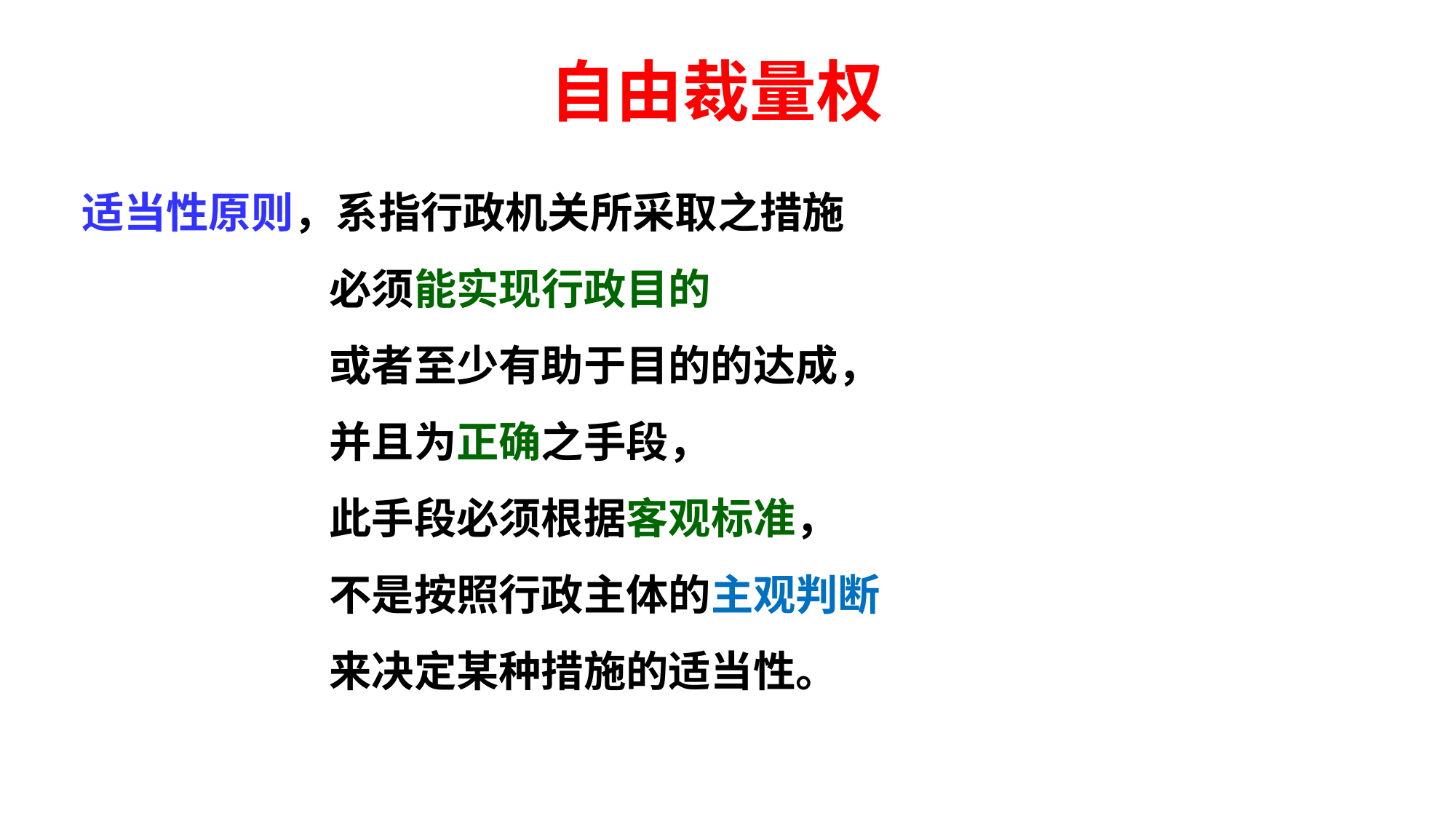

# 自由裁量权
适当性原则，系指行政机关所采取之措施
		  必须能实现行政目的
		  或者至少有助于目的的达成，
		  并且为正确之手段，
		  此手段必须根据客观标准，
		  不是按照行政主体的主观判断
		  来决定某种措施的适当性。